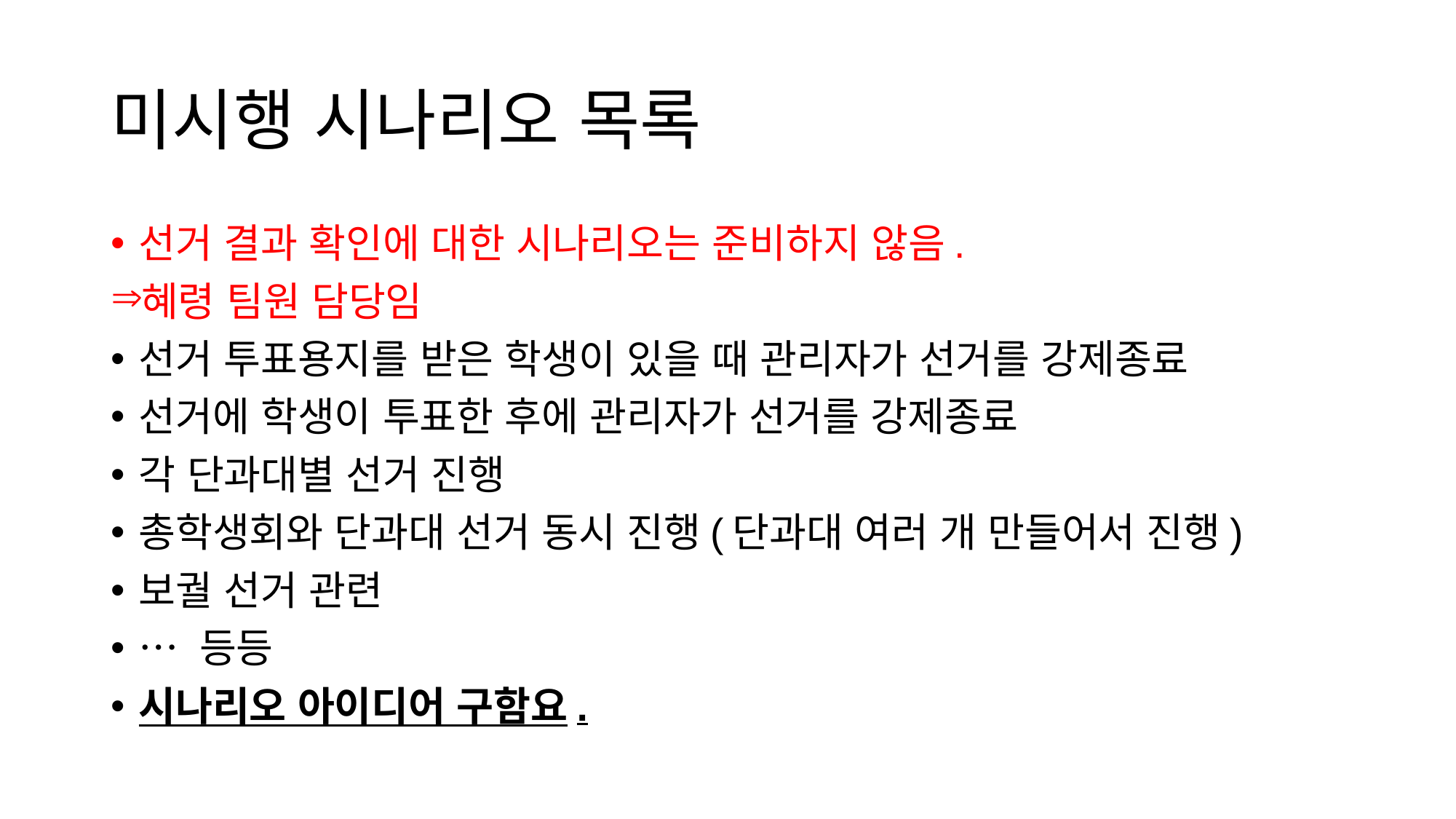

# 미시행 시나리오 목록
선거 결과 확인에 대한 시나리오는 준비하지 않음.
혜령 팀원 담당임
선거 투표용지를 받은 학생이 있을 때 관리자가 선거를 강제종료
선거에 학생이 투표한 후에 관리자가 선거를 강제종료
각 단과대별 선거 진행
총학생회와 단과대 선거 동시 진행(단과대 여러 개 만들어서 진행)
보궐 선거 관련
… 등등
시나리오 아이디어 구함요.